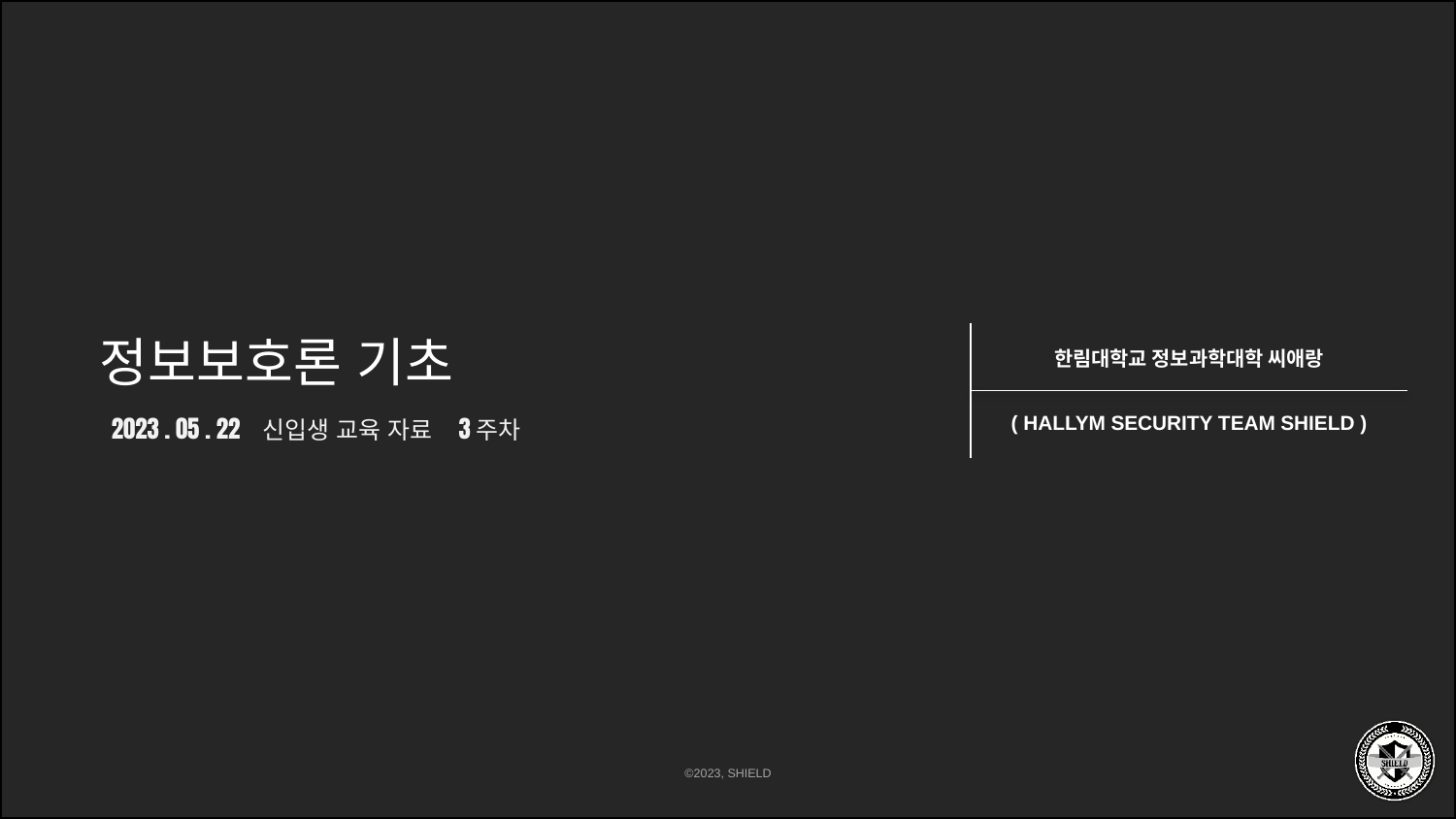

# 정보보호론 기초
2023 . 05 . 22   신입생 교육 자료   3주차